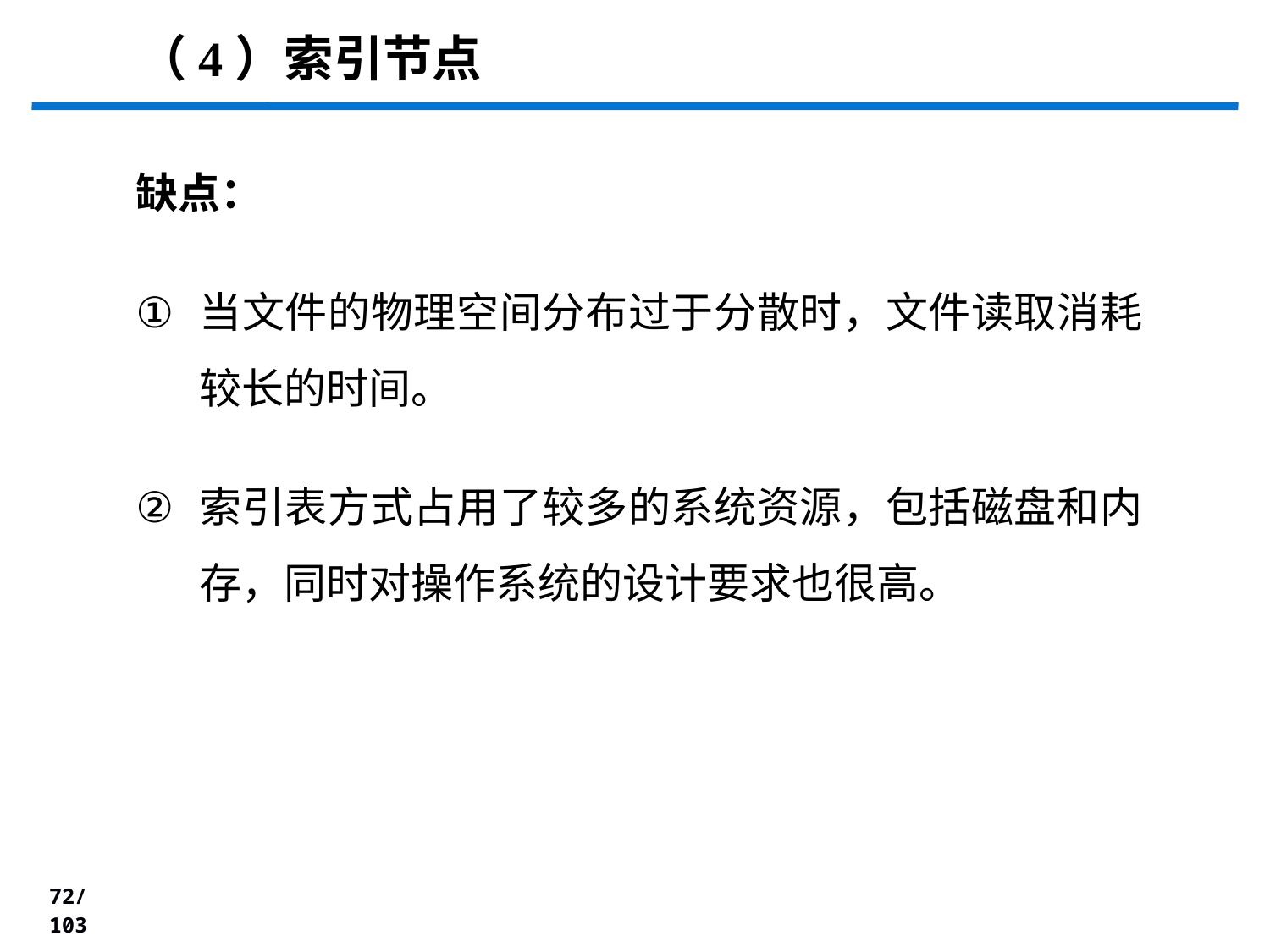

（4）索引节点
缺点：
当文件的物理空间分布过于分散时，文件读取消耗较长的时间。
索引表方式占用了较多的系统资源，包括磁盘和内存，同时对操作系统的设计要求也很高。